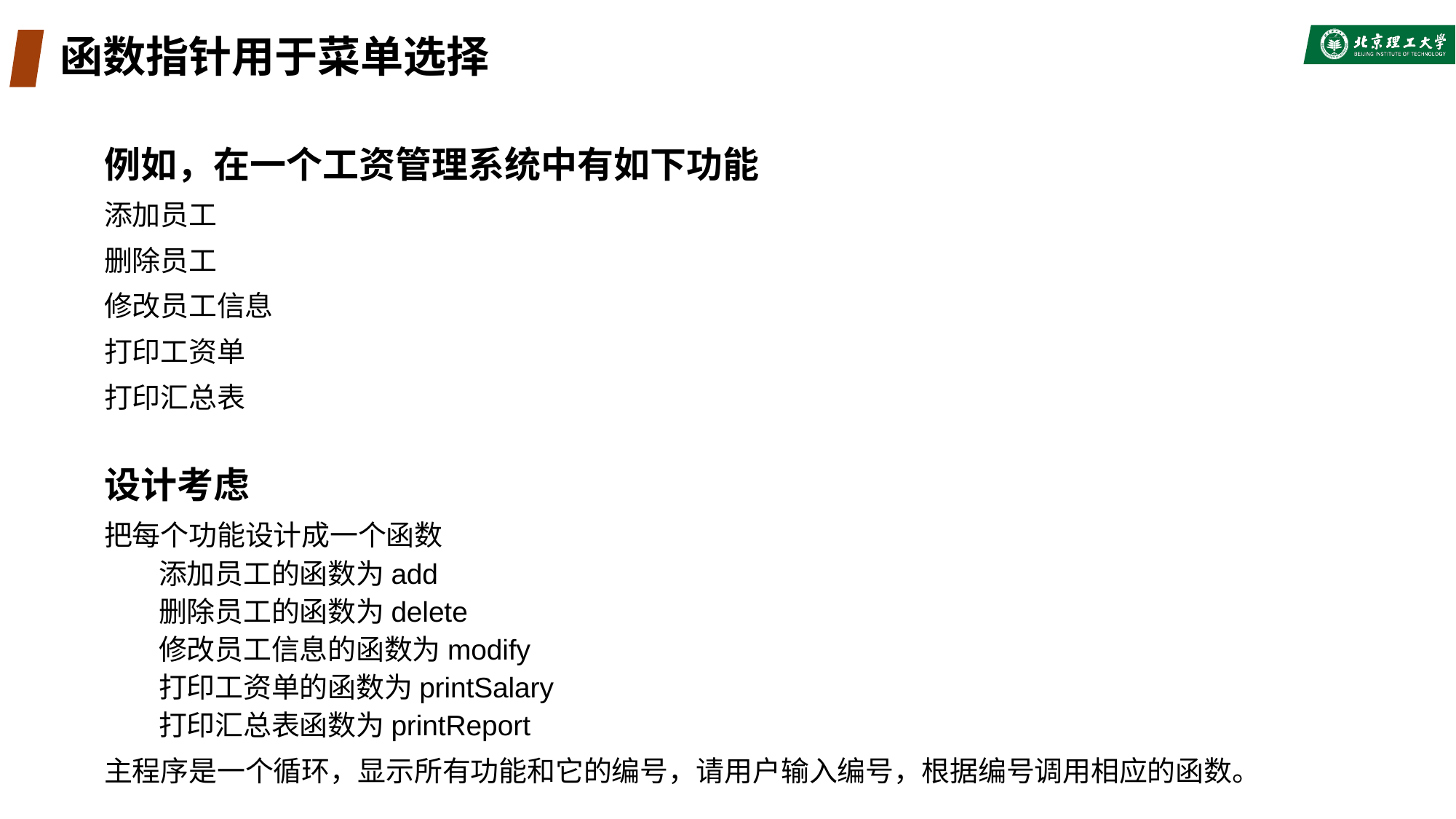

# 函数指针用于菜单选择
例如，在一个工资管理系统中有如下功能
添加员工
删除员工
修改员工信息
打印工资单
打印汇总表

设计考虑
把每个功能设计成一个函数
添加员工的函数为add
删除员工的函数为delete
修改员工信息的函数为modify
打印工资单的函数为printSalary
打印汇总表函数为printReport
主程序是一个循环，显示所有功能和它的编号，请用户输入编号，根据编号调用相应的函数。